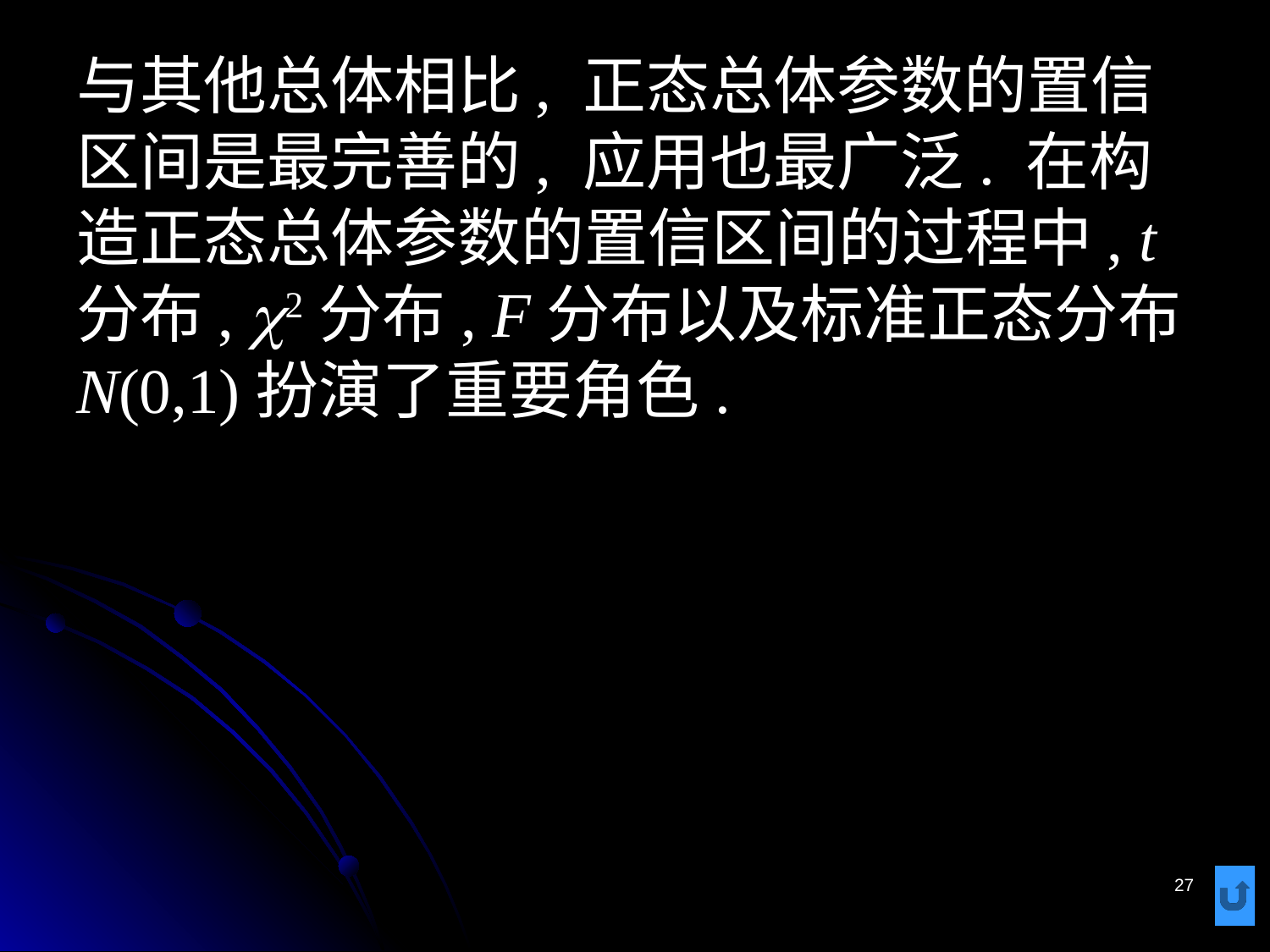

# 与其他总体相比, 正态总体参数的置信区间是最完善的, 应用也最广泛. 在构造正态总体参数的置信区间的过程中, t分布, χ2分布, F分布以及标准正态分布N(0,1)扮演了重要角色.
27